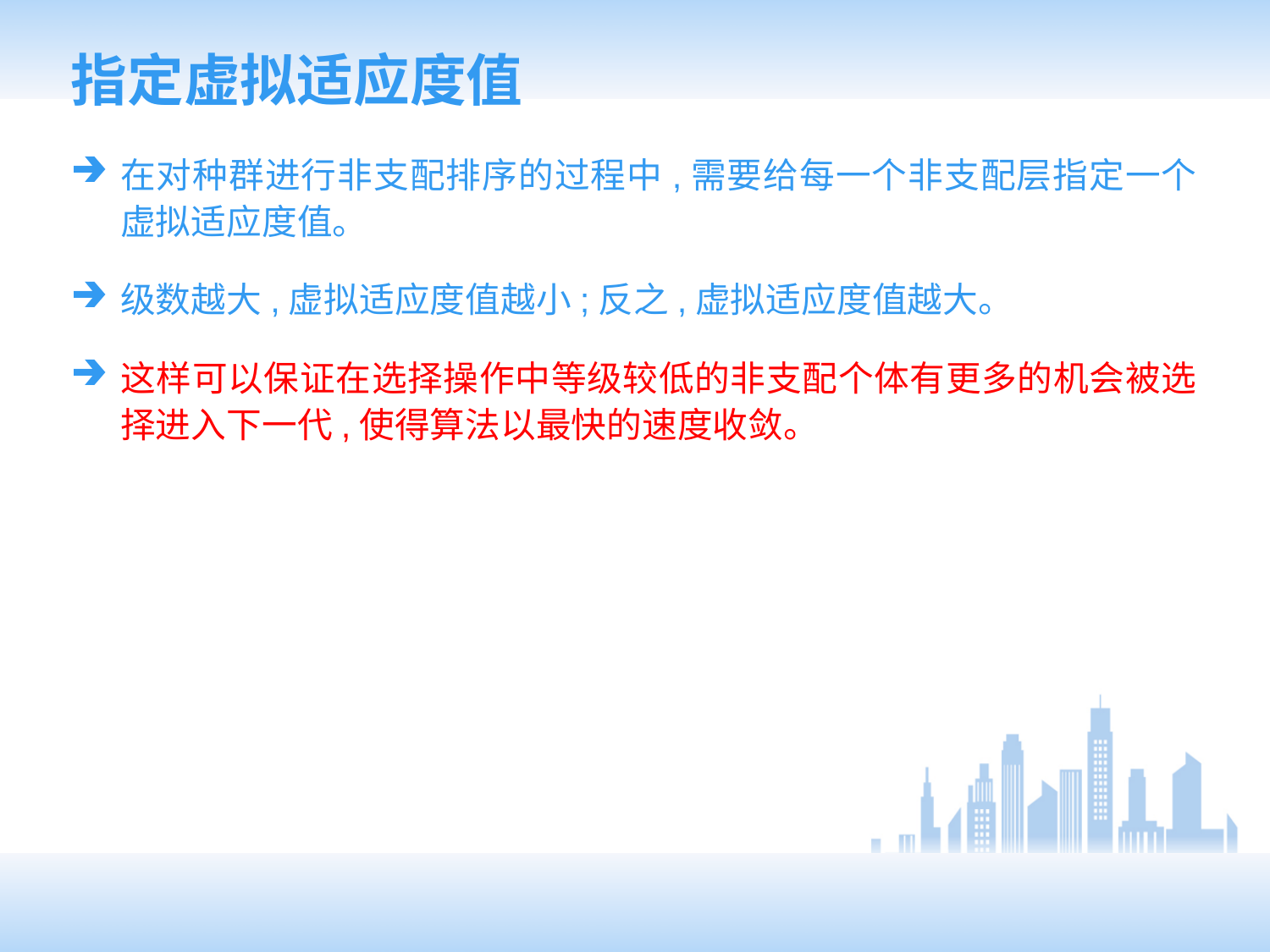

# 指定虚拟适应度值
在对种群进行非支配排序的过程中,需要给每一个非支配层指定一个虚拟适应度值。
级数越大,虚拟适应度值越小;反之,虚拟适应度值越大。
这样可以保证在选择操作中等级较低的非支配个体有更多的机会被选择进入下一代,使得算法以最快的速度收敛。
6